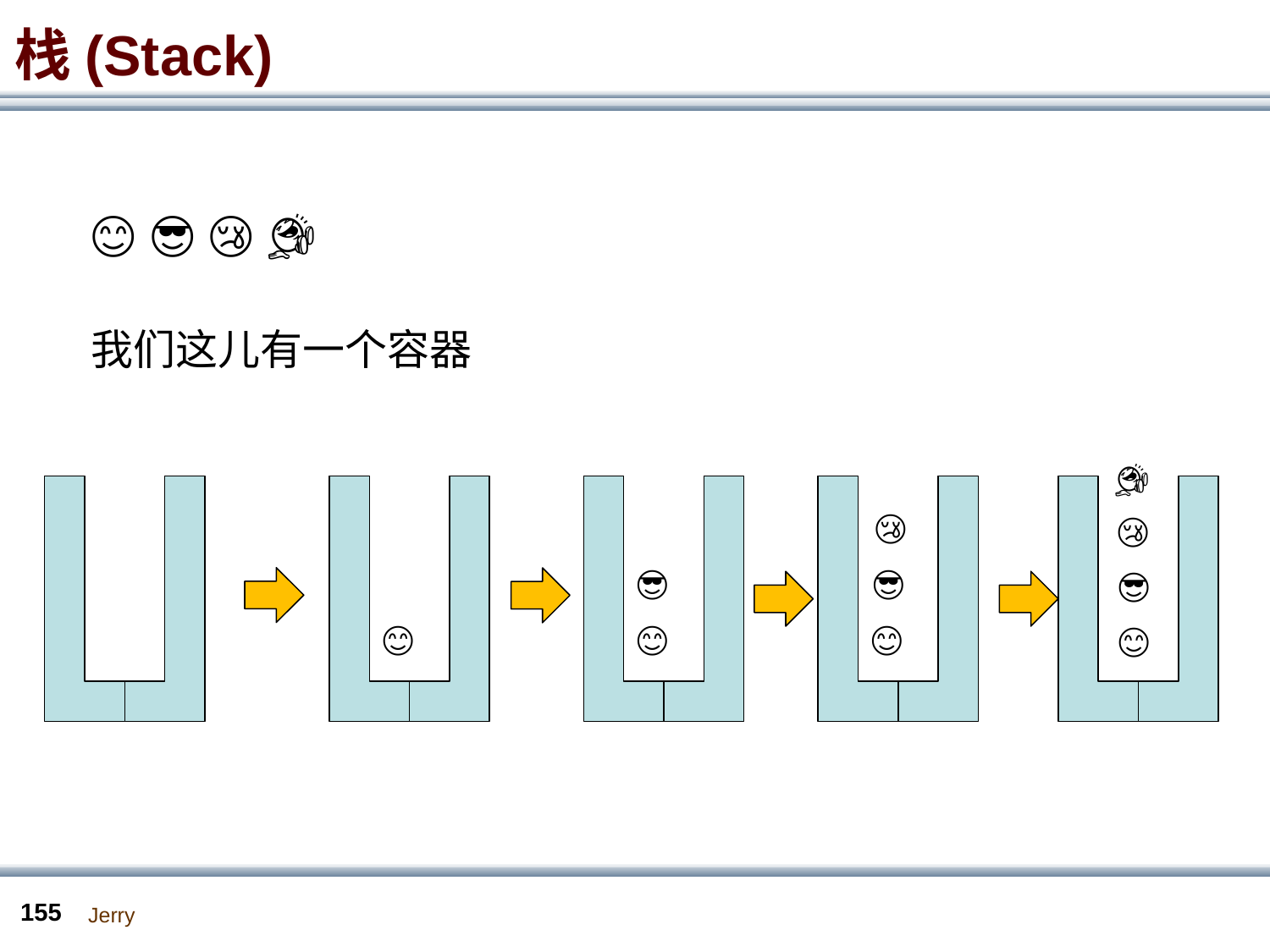

# 栈(Stack)
😊 😎 😢 🤣
我们这儿有一个容器
🤣

😢
😢
😎
😎
😎

😊
😊
😊
😊